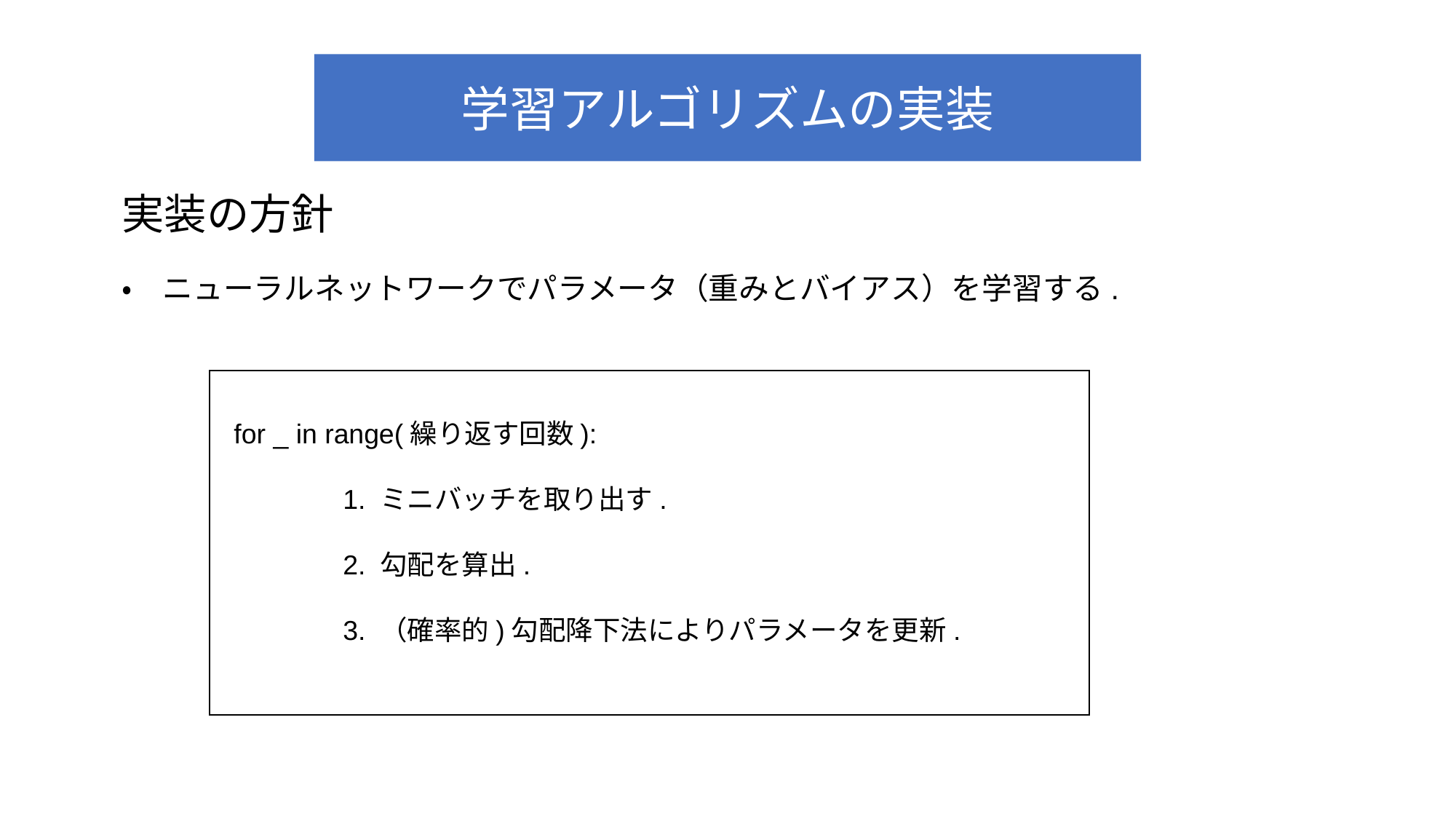

学習アルゴリズムの実装
実装の方針
・　ニューラルネットワークでパラメータ（重みとバイアス）を学習する.

for _ in range(繰り返す回数):

	1. ミニバッチを取り出す.

	2. 勾配を算出.

	3. （確率的)勾配降下法によりパラメータを更新.